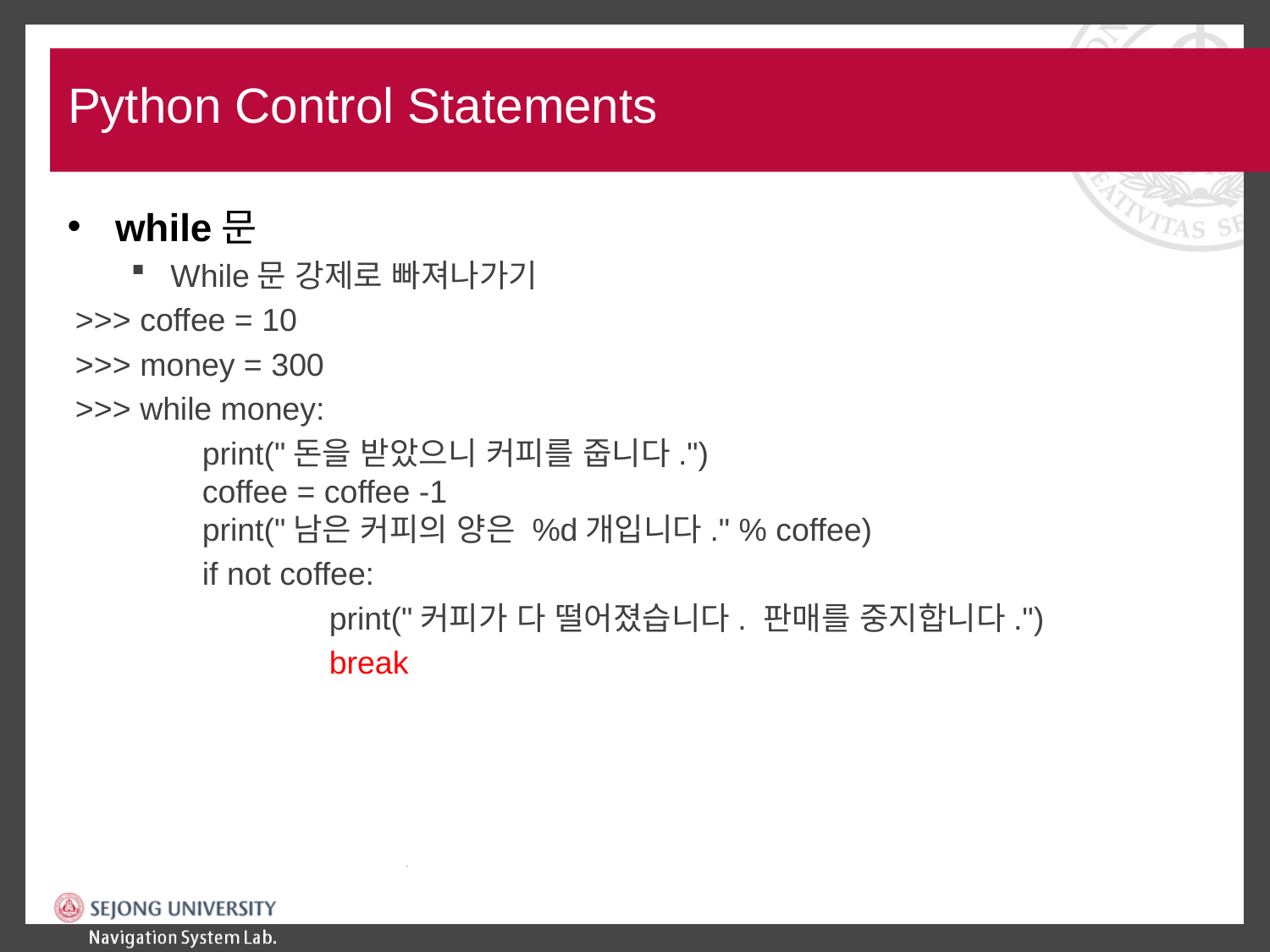

# Python Control Statements
while문
While문 강제로 빠져나가기
>>> coffee = 10
>>> money = 300
>>> while money:
	print("돈을 받았으니 커피를 줍니다.")
	coffee = coffee -1
	print("남은 커피의 양은 %d개입니다." % coffee)
	if not coffee:
		print("커피가 다 떨어졌습니다. 판매를 중지합니다.")
		break